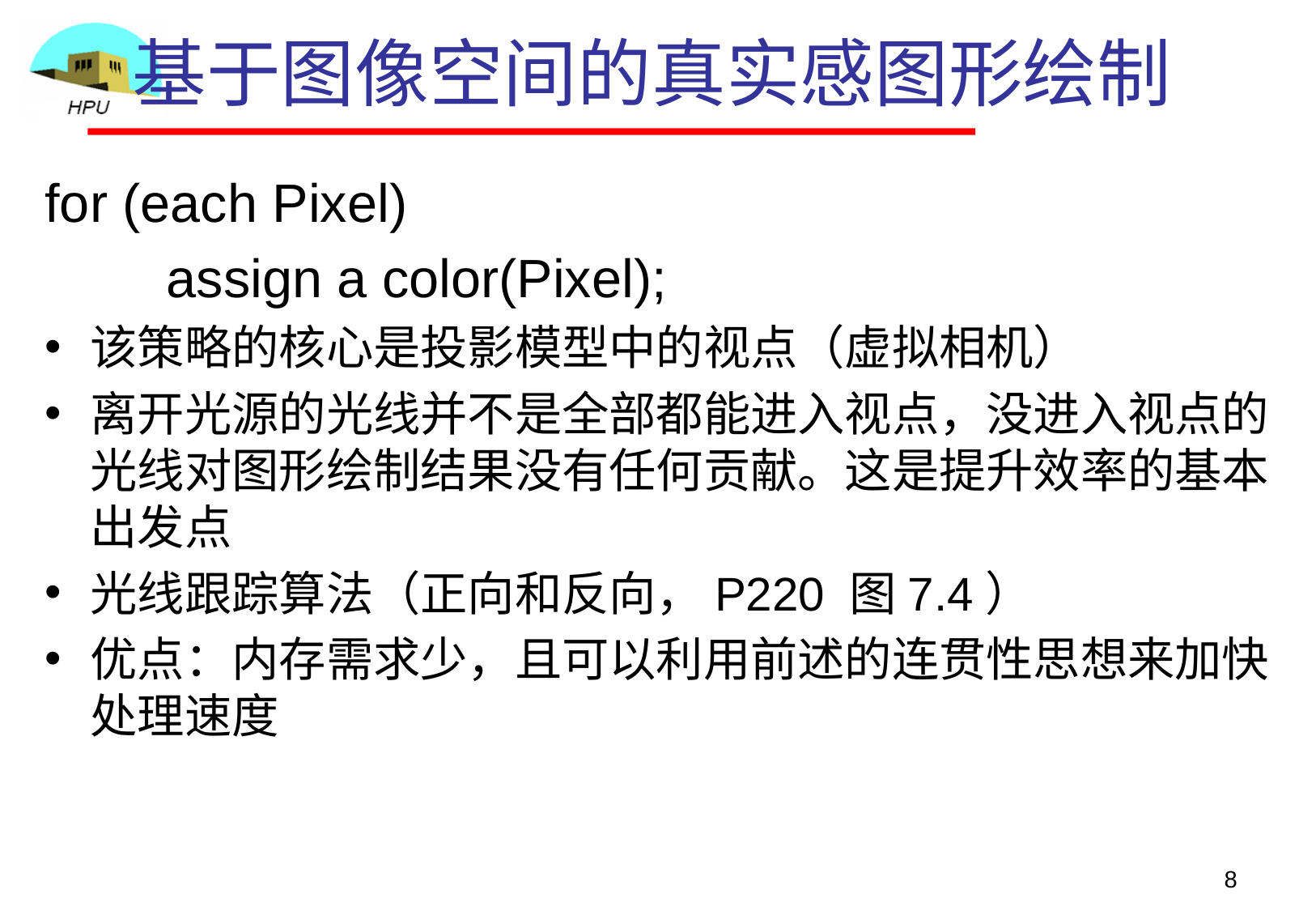

# 基于图像空间的真实感图形绘制
for (each Pixel)
	assign a color(Pixel);
该策略的核心是投影模型中的视点（虚拟相机）
离开光源的光线并不是全部都能进入视点，没进入视点的光线对图形绘制结果没有任何贡献。这是提升效率的基本出发点
光线跟踪算法（正向和反向，P220 图7.4）
优点：内存需求少，且可以利用前述的连贯性思想来加快处理速度
8